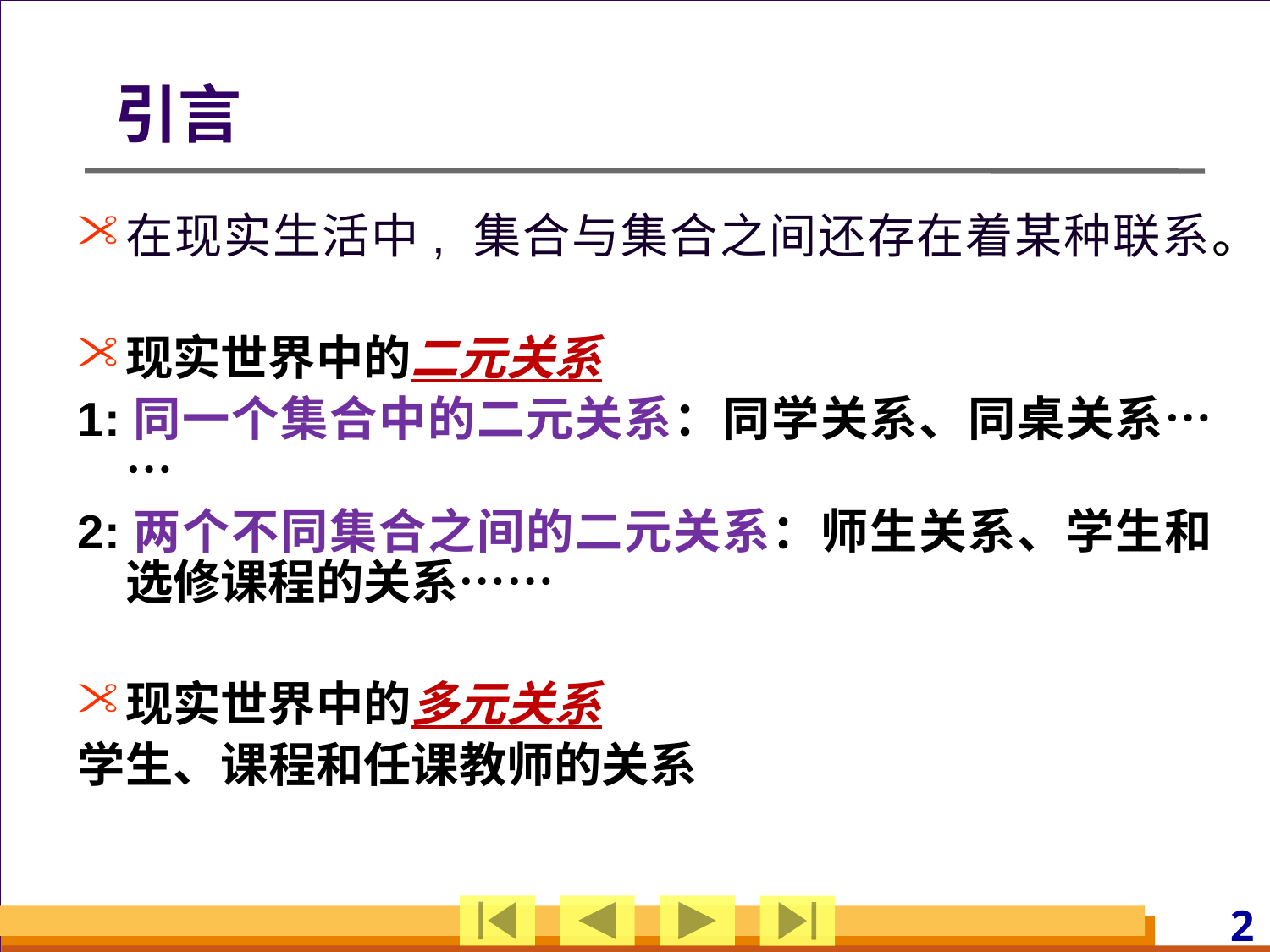

# 引言
在现实生活中, 集合与集合之间还存在着某种联系。

现实世界中的二元关系
1:同一个集合中的二元关系：同学关系、同桌关系……
2:两个不同集合之间的二元关系：师生关系、学生和选修课程的关系……

现实世界中的多元关系
学生、课程和任课教师的关系